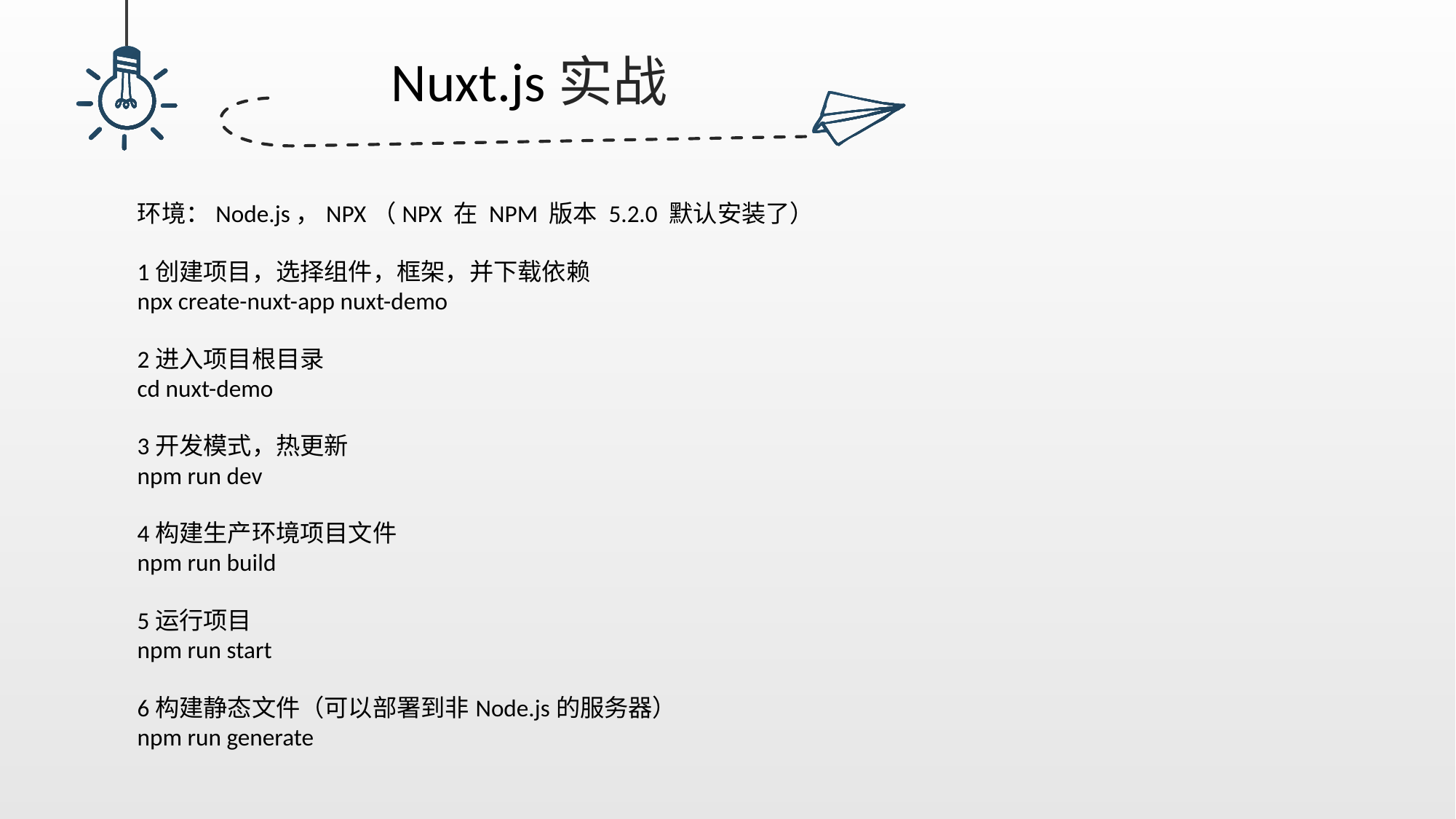

Nuxt.js实战

环境：Node.js，NPX（NPX 在 NPM 版本 5.2.0 默认安装了）

1创建项目，选择组件，框架，并下载依赖
npx create-nuxt-app nuxt-demo

2进入项目根目录
cd nuxt-demo

3开发模式，热更新
npm run dev

4构建生产环境项目文件
npm run build

5运行项目
npm run start

6构建静态文件（可以部署到非Node.js的服务器）
npm run generate